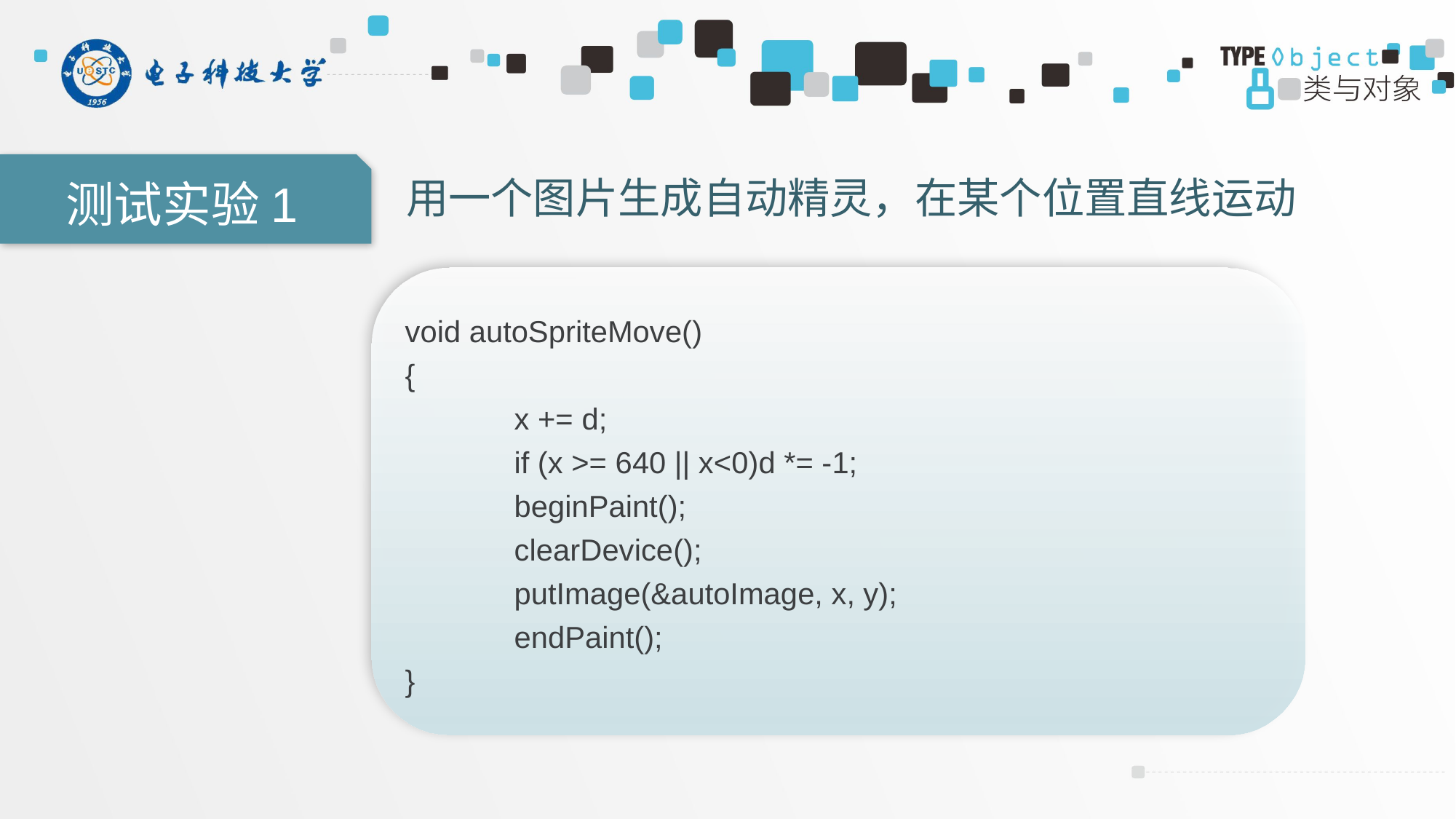

测试实验1
用一个图片生成自动精灵，在某个位置直线运动
void autoSpriteMove()
{
	x += d;
	if (x >= 640 || x<0)d *= -1;
	beginPaint();
	clearDevice();
	putImage(&autoImage, x, y);
	endPaint();
}